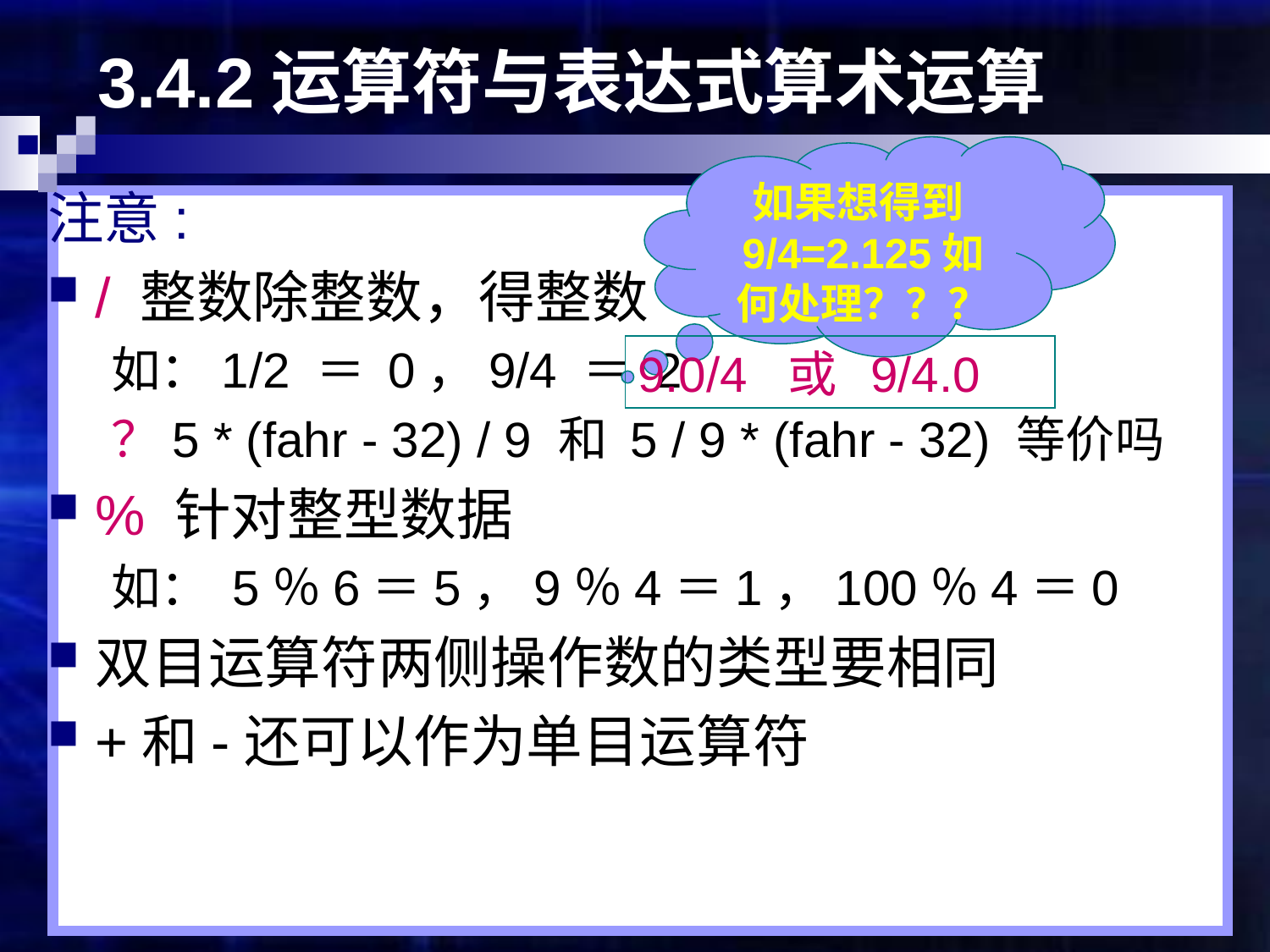

# 3.4.2运算符与表达式算术运算
如果想得到9/4=2.125如何处理？？？
注意:
/ 整数除整数，得整数
如：1/2 ＝ 0，9/4 ＝ 2
？5 * (fahr - 32) / 9 和 5 / 9 * (fahr - 32) 等价吗
% 针对整型数据
如： 5％6＝5，9％4＝1，100％4＝0
双目运算符两侧操作数的类型要相同
+和-还可以作为单目运算符
9.0/4  或  9/4.0